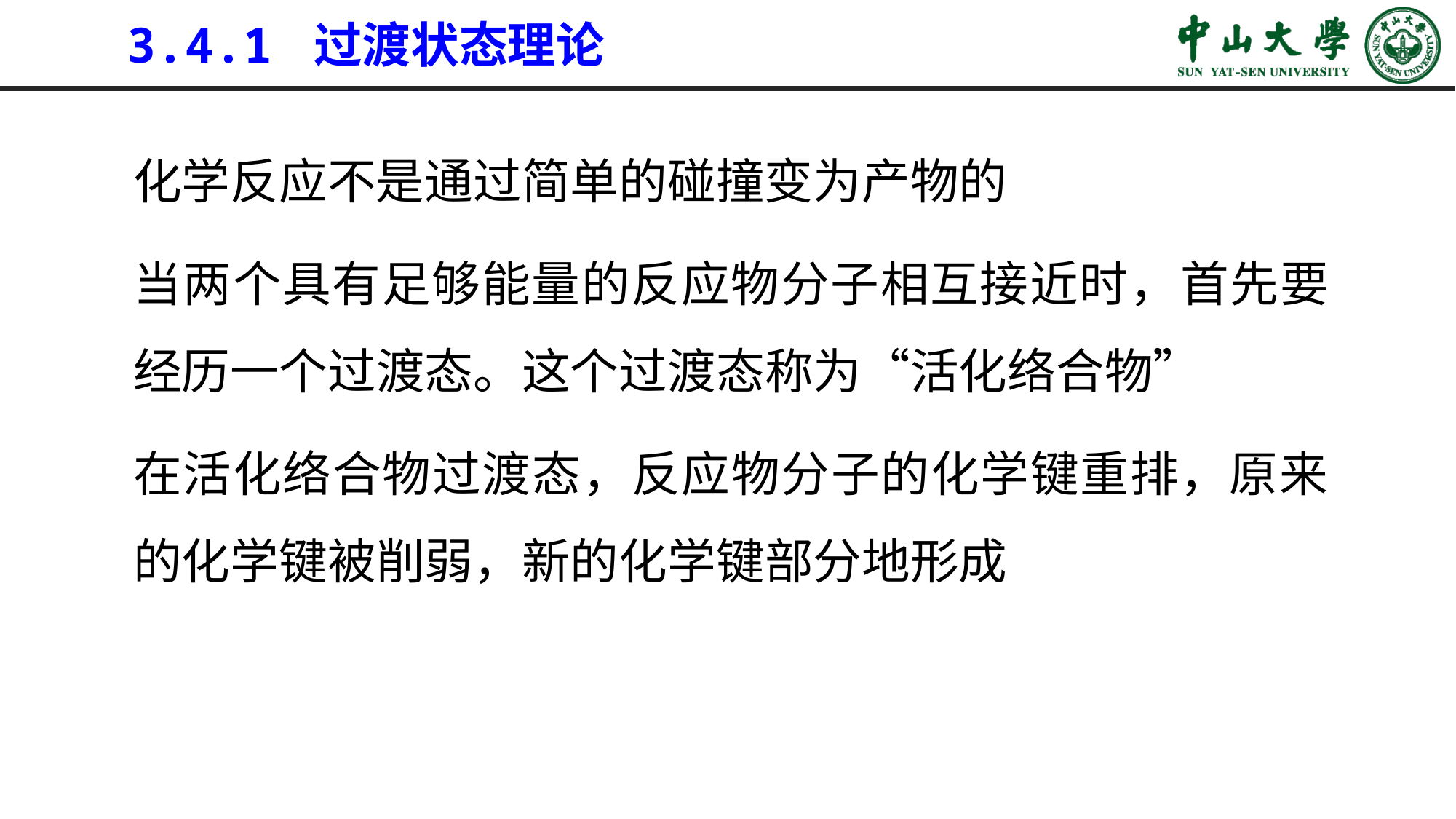

# 3.4.1 过渡状态理论
化学反应不是通过简单的碰撞变为产物的
当两个具有足够能量的反应物分子相互接近时，首先要经历一个过渡态。这个过渡态称为“活化络合物”
在活化络合物过渡态，反应物分子的化学键重排，原来的化学键被削弱，新的化学键部分地形成